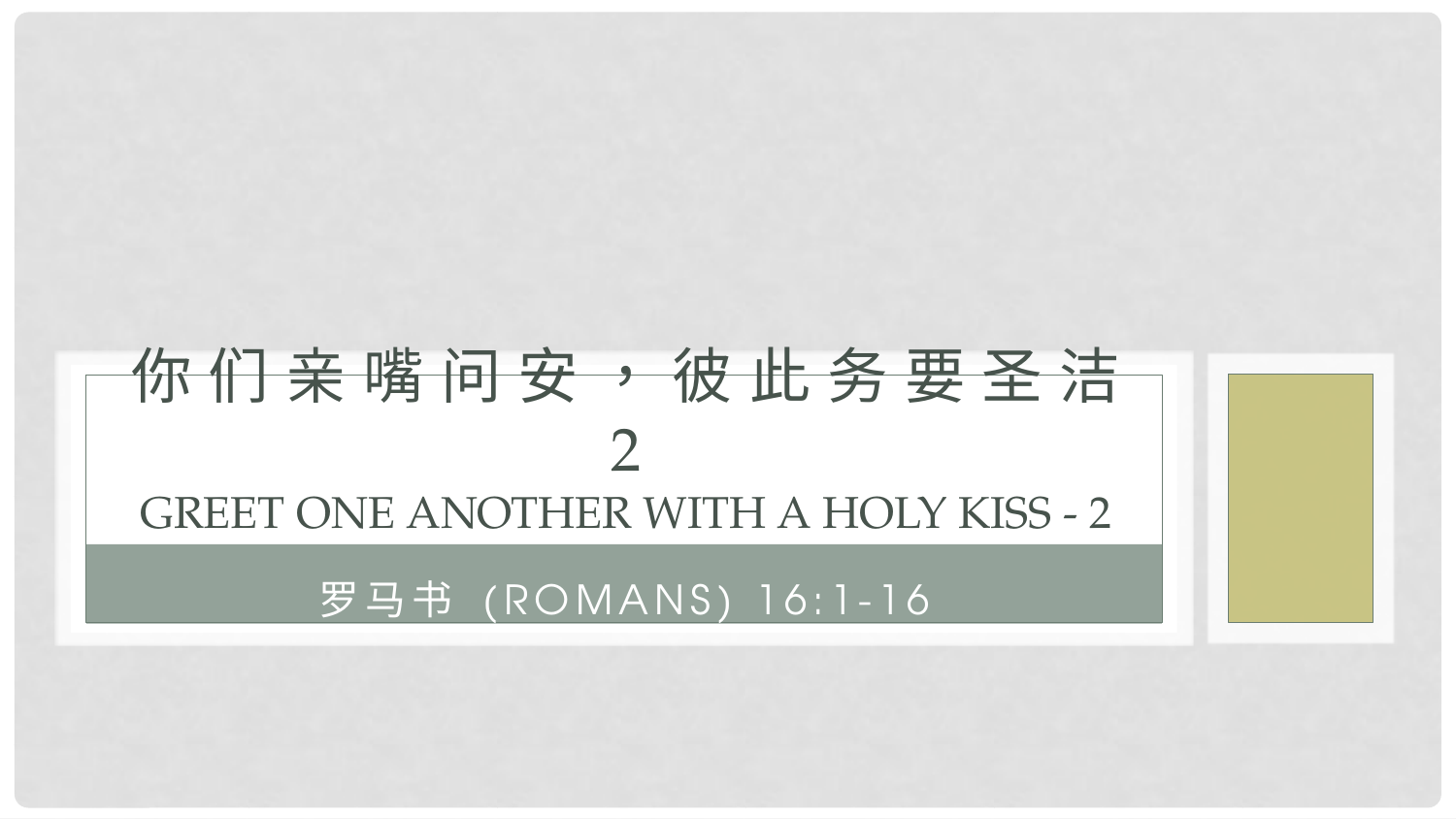

# 你 们 亲 嘴 问 安 ， 彼 此 务 要 圣 洁 2 Greet one another with a holy kiss - 2
罗马书 (Romans) 16:1-16